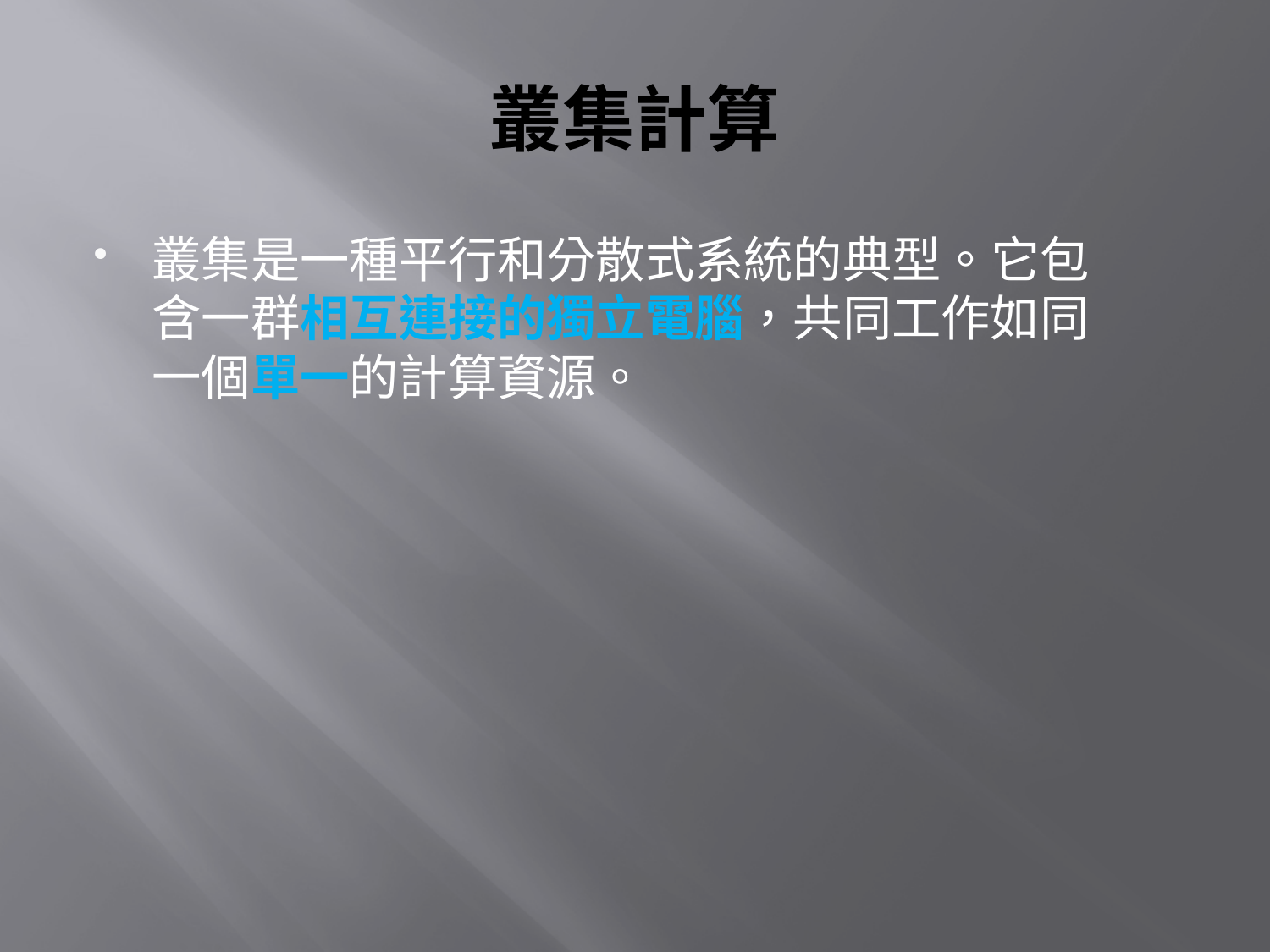

# 叢集計算
叢集是一種平行和分散式系統的典型。它包含一群相互連接的獨立電腦，共同工作如同一個單一的計算資源。